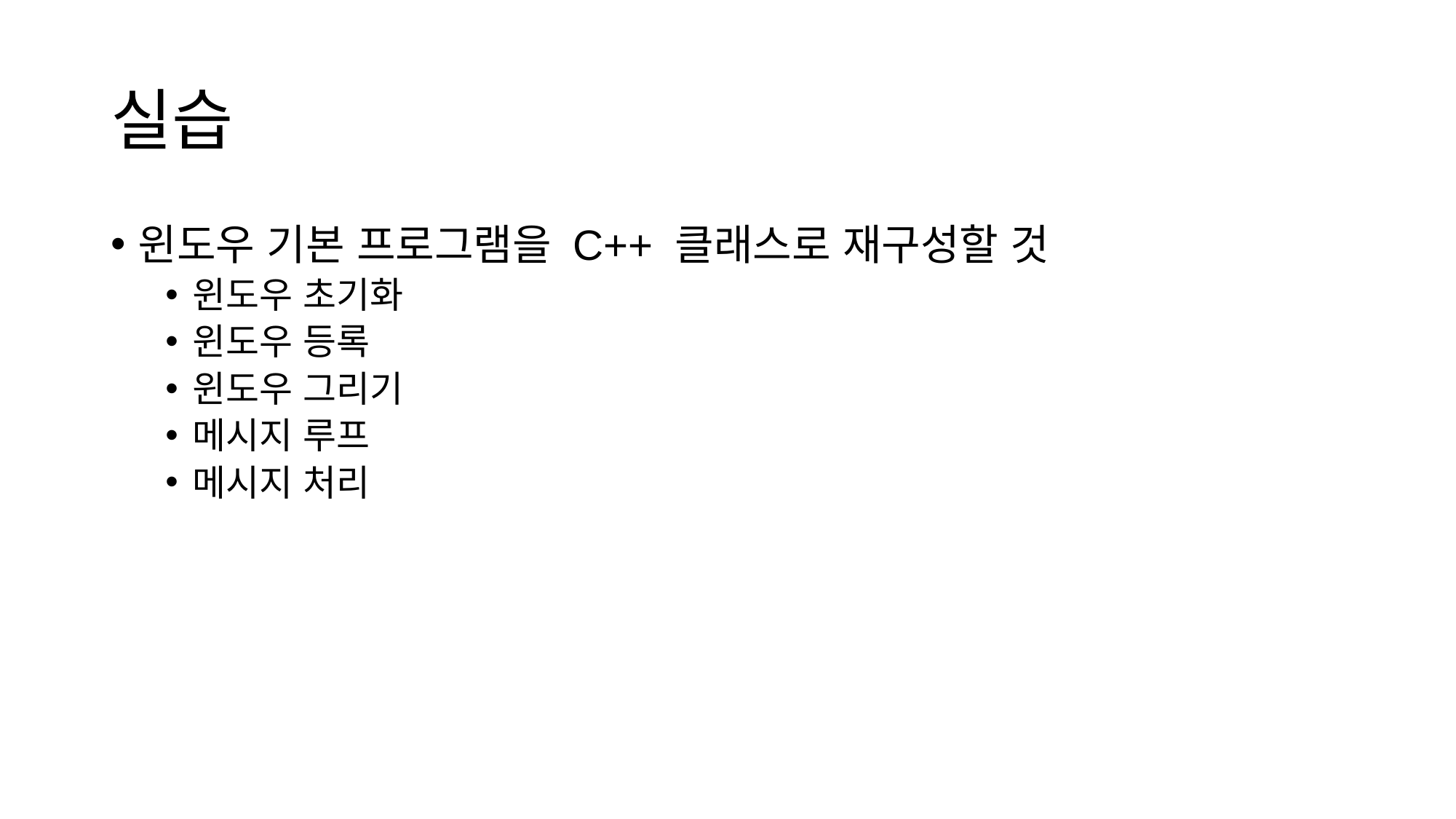

# 실습
윈도우 기본 프로그램을 C++ 클래스로 재구성할 것
윈도우 초기화
윈도우 등록
윈도우 그리기
메시지 루프
메시지 처리